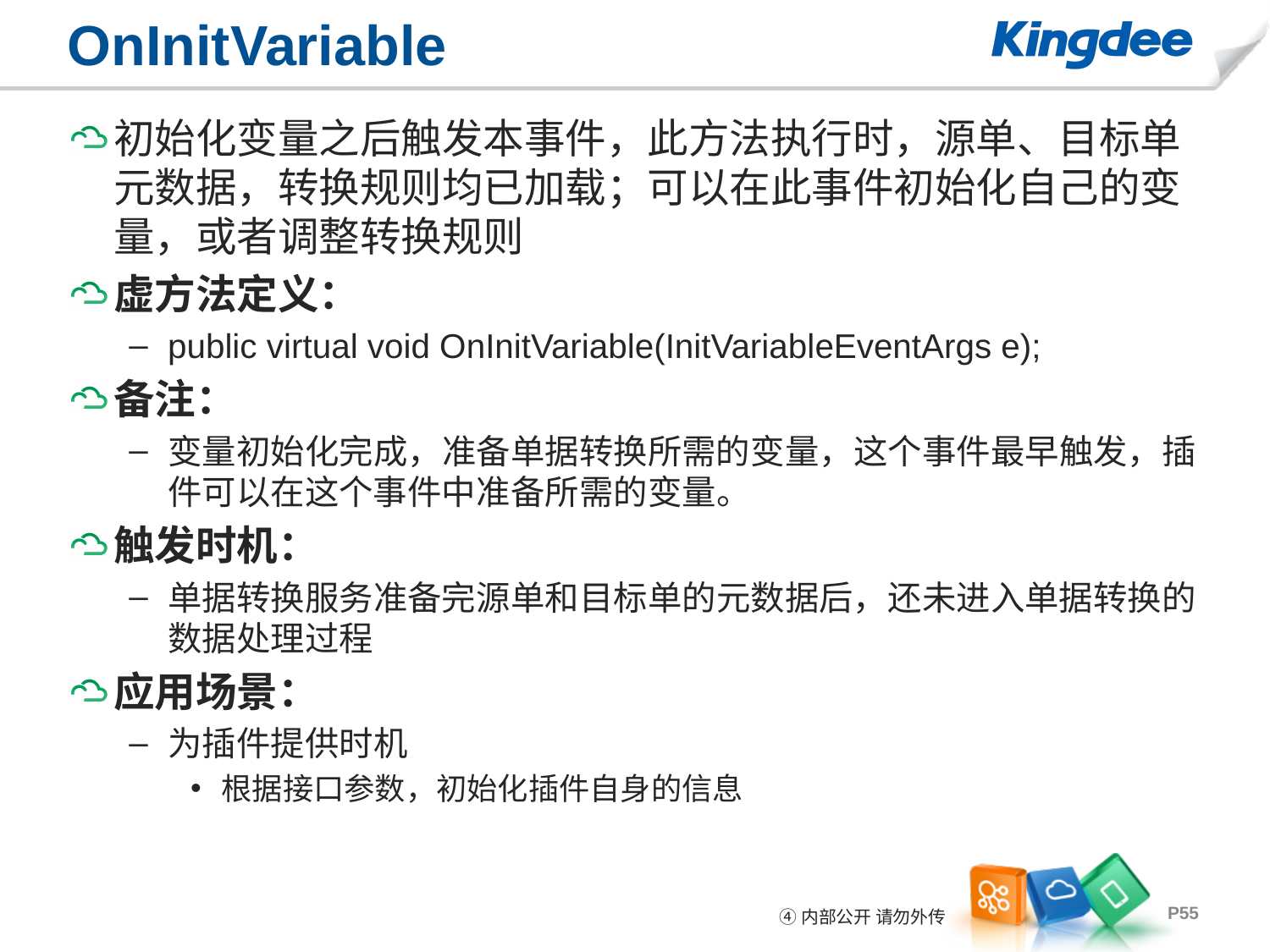

# OnInitVariable
初始化变量之后触发本事件，此方法执行时，源单、目标单元数据，转换规则均已加载；可以在此事件初始化自己的变量，或者调整转换规则
虚方法定义：
public virtual void OnInitVariable(InitVariableEventArgs e);
备注：
变量初始化完成，准备单据转换所需的变量，这个事件最早触发，插件可以在这个事件中准备所需的变量。
触发时机：
单据转换服务准备完源单和目标单的元数据后，还未进入单据转换的数据处理过程
应用场景：
为插件提供时机
根据接口参数，初始化插件自身的信息